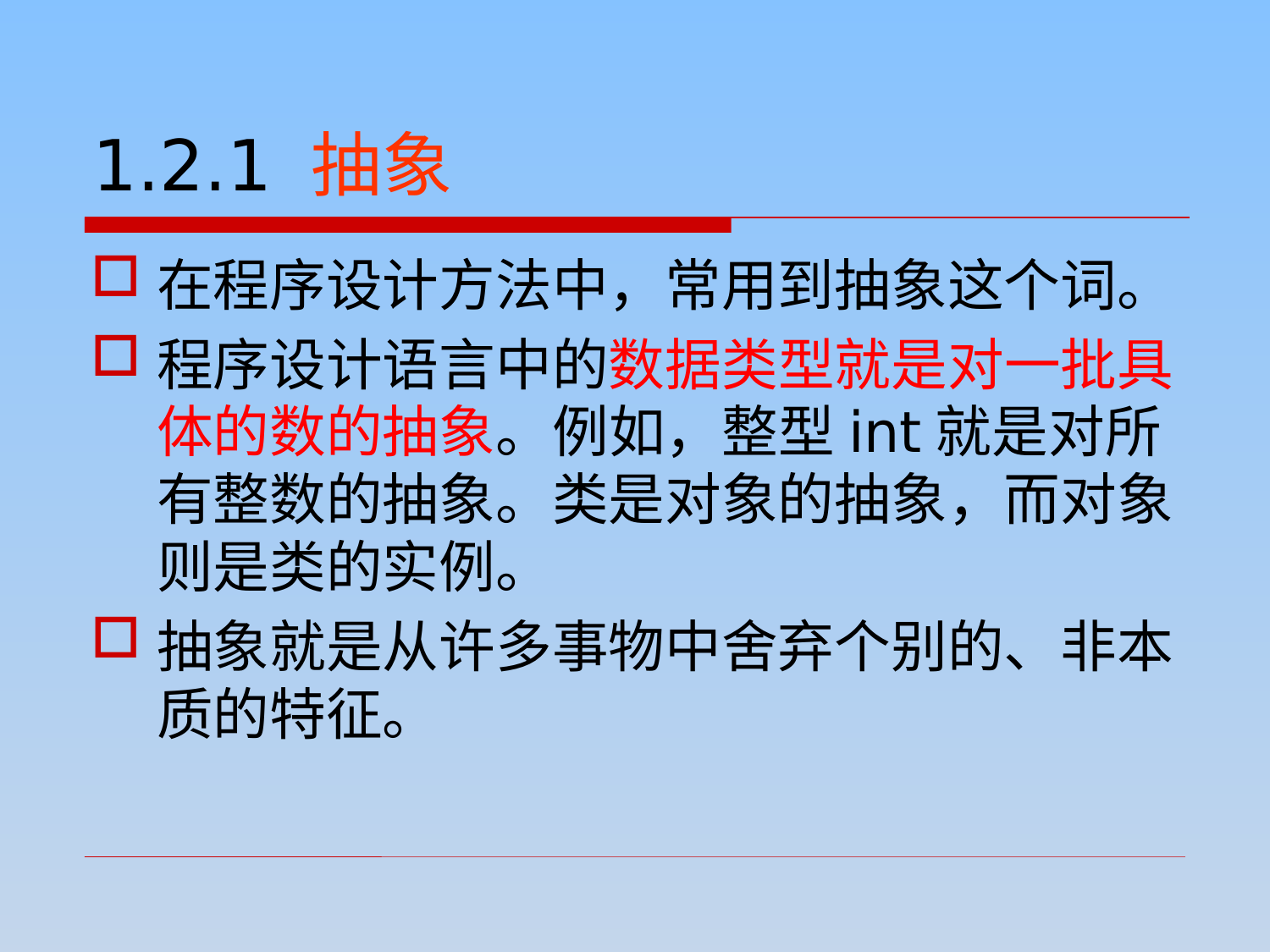

1.2.1 抽象
在程序设计方法中，常用到抽象这个词。
程序设计语言中的数据类型就是对一批具体的数的抽象。例如，整型int就是对所有整数的抽象。类是对象的抽象，而对象则是类的实例。
抽象就是从许多事物中舍弃个别的、非本质的特征。